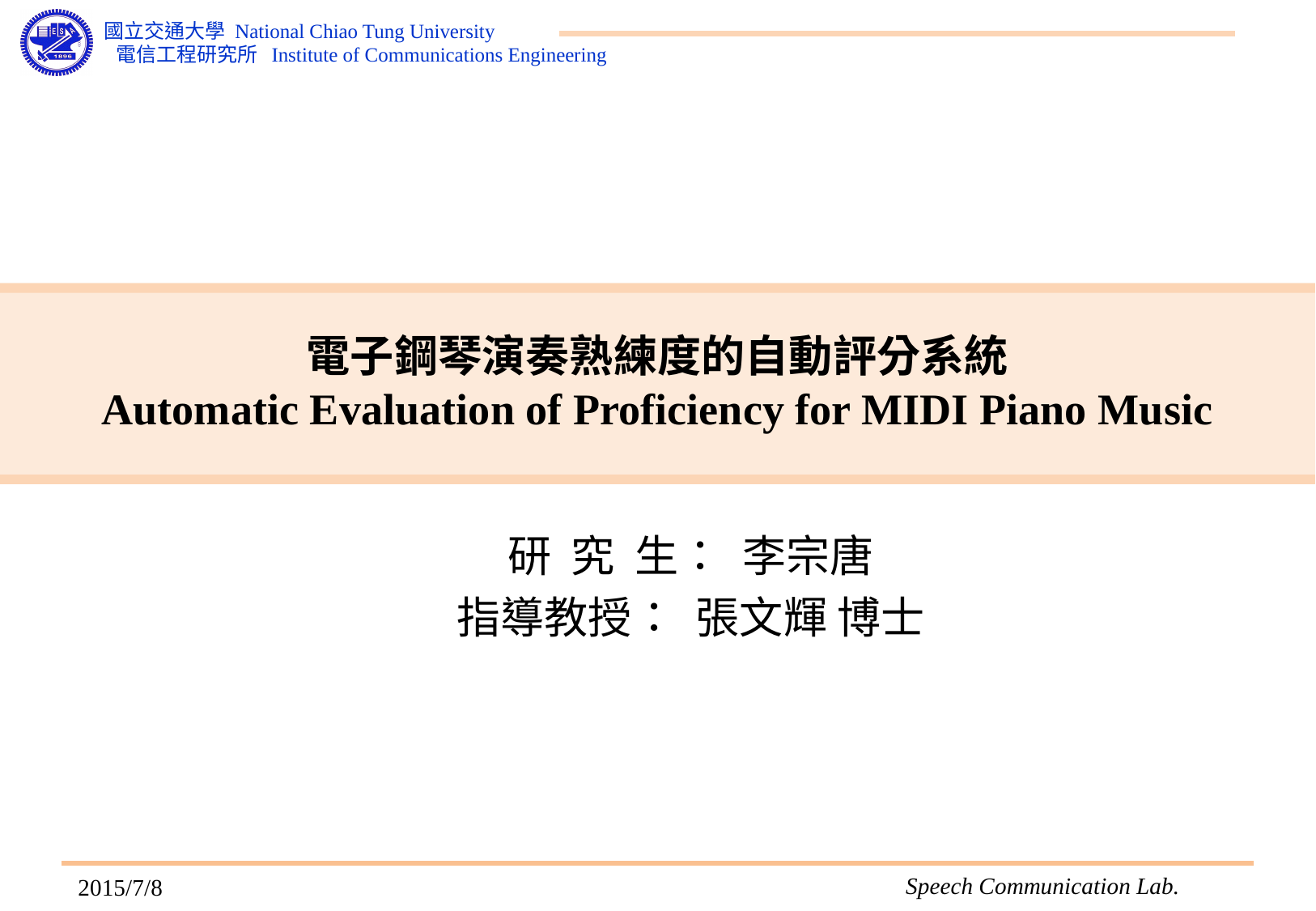

# 電子鋼琴演奏熟練度的自動評分系統 Automatic Evaluation of Proficiency for MIDI Piano Music

研  究  生：  李宗唐
指導教授：  張文輝 博士

2015/7/8
1